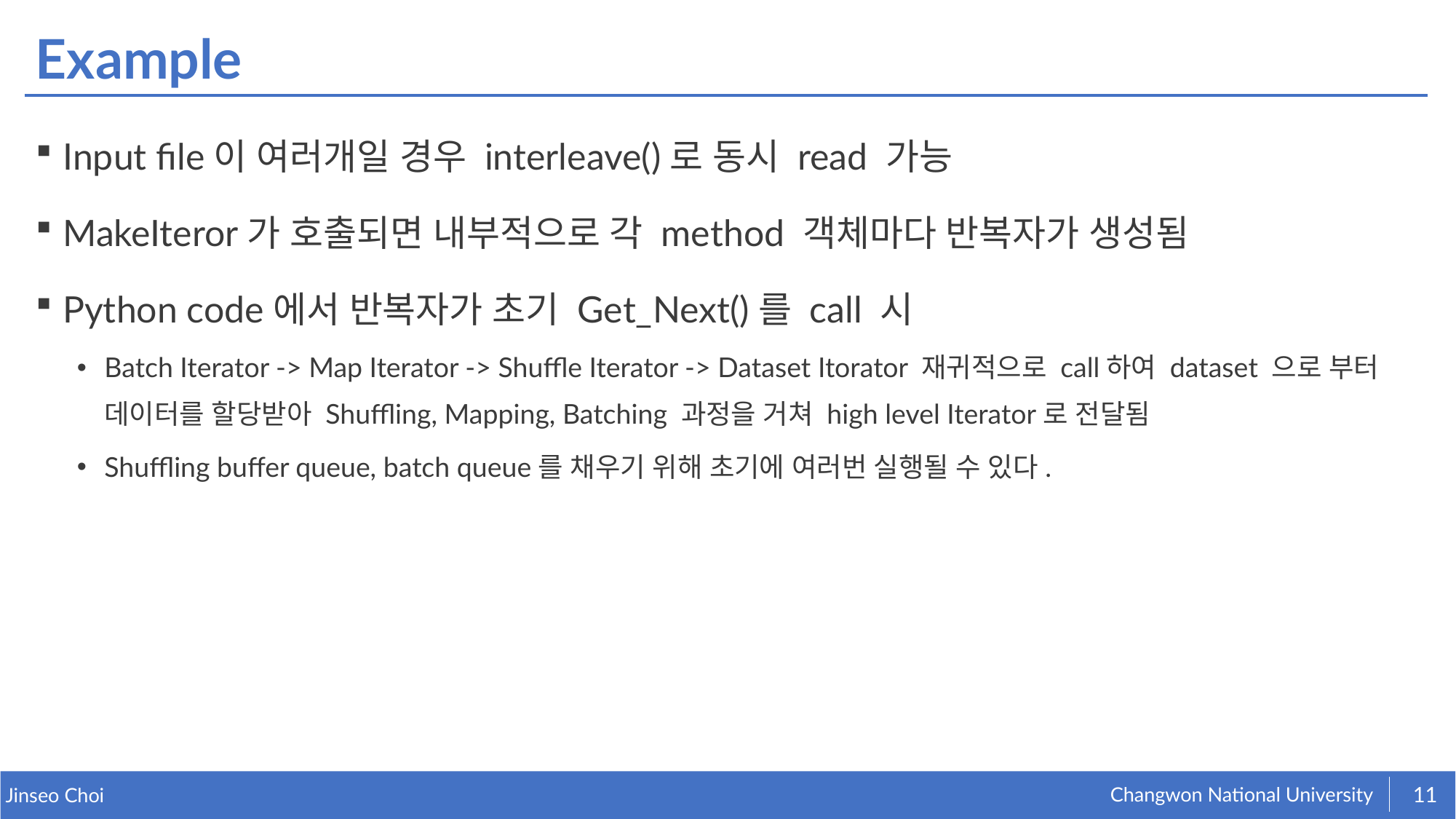

# Example
Input file이 여러개일 경우 interleave()로 동시 read 가능
MakeIteror가 호출되면 내부적으로 각 method 객체마다 반복자가 생성됨
Python code에서 반복자가 초기 Get_Next()를 call 시
Batch Iterator -> Map Iterator -> Shuffle Iterator -> Dataset Itorator 재귀적으로 call하여 dataset 으로 부터 데이터를 할당받아 Shuffling, Mapping, Batching 과정을 거쳐 high level Iterator로 전달됨
Shuffling buffer queue, batch queue를 채우기 위해 ​초기에 여러번 실행될 수 있다.

11